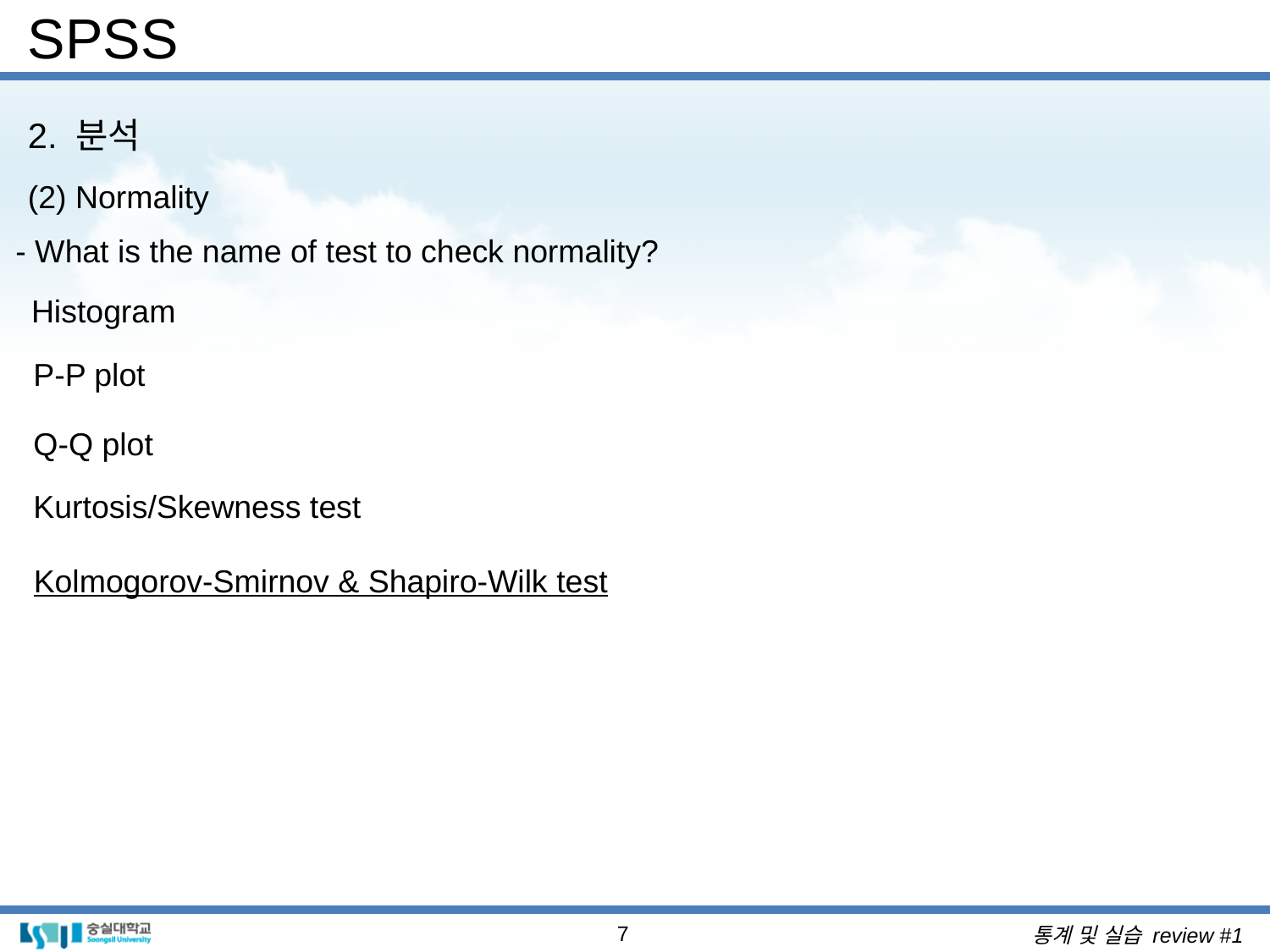

# SPSS
2. 분석
(2) Normality
- What is the name of test to check normality?
Histogram
P-P plot
Q-Q plot
Kurtosis/Skewness test
Kolmogorov-Smirnov & Shapiro-Wilk test
7